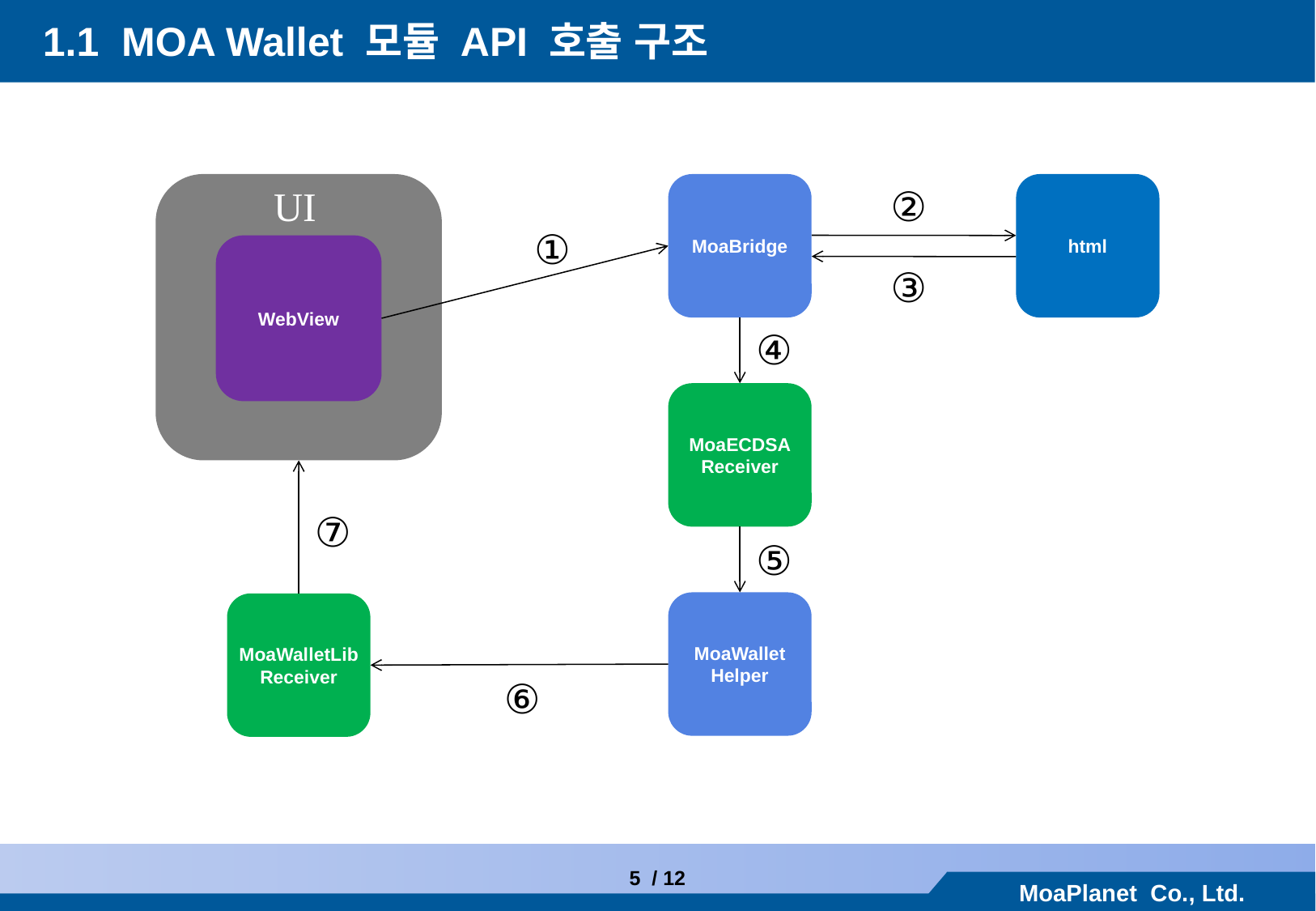

1.1  MOA Wallet 모듈 API 호출 구조
MoaBridge
html

②
UI
①
WebView
③
④
MoaECDSA
Receiver
⑦
⑤
MoaWallet
Helper
MoaWalletLib
Receiver
⑥
5  / 12